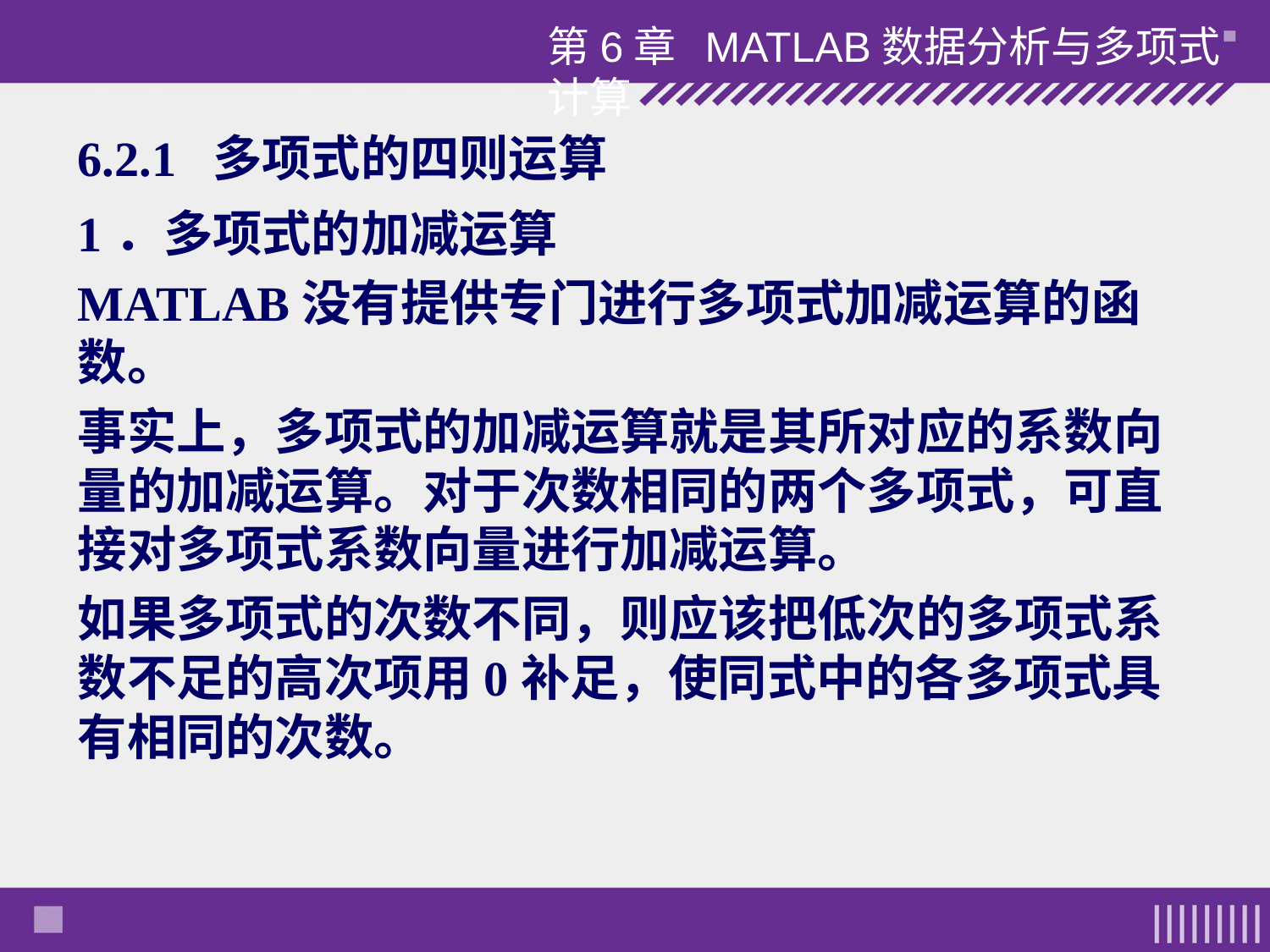

第6章  MATLAB数据分析与多项式计算
# 6.2.1  多项式的四则运算
1．多项式的加减运算
MATLAB没有提供专门进行多项式加减运算的函数。
事实上，多项式的加减运算就是其所对应的系数向量的加减运算。对于次数相同的两个多项式，可直接对多项式系数向量进行加减运算。
如果多项式的次数不同，则应该把低次的多项式系数不足的高次项用0补足，使同式中的各多项式具有相同的次数。